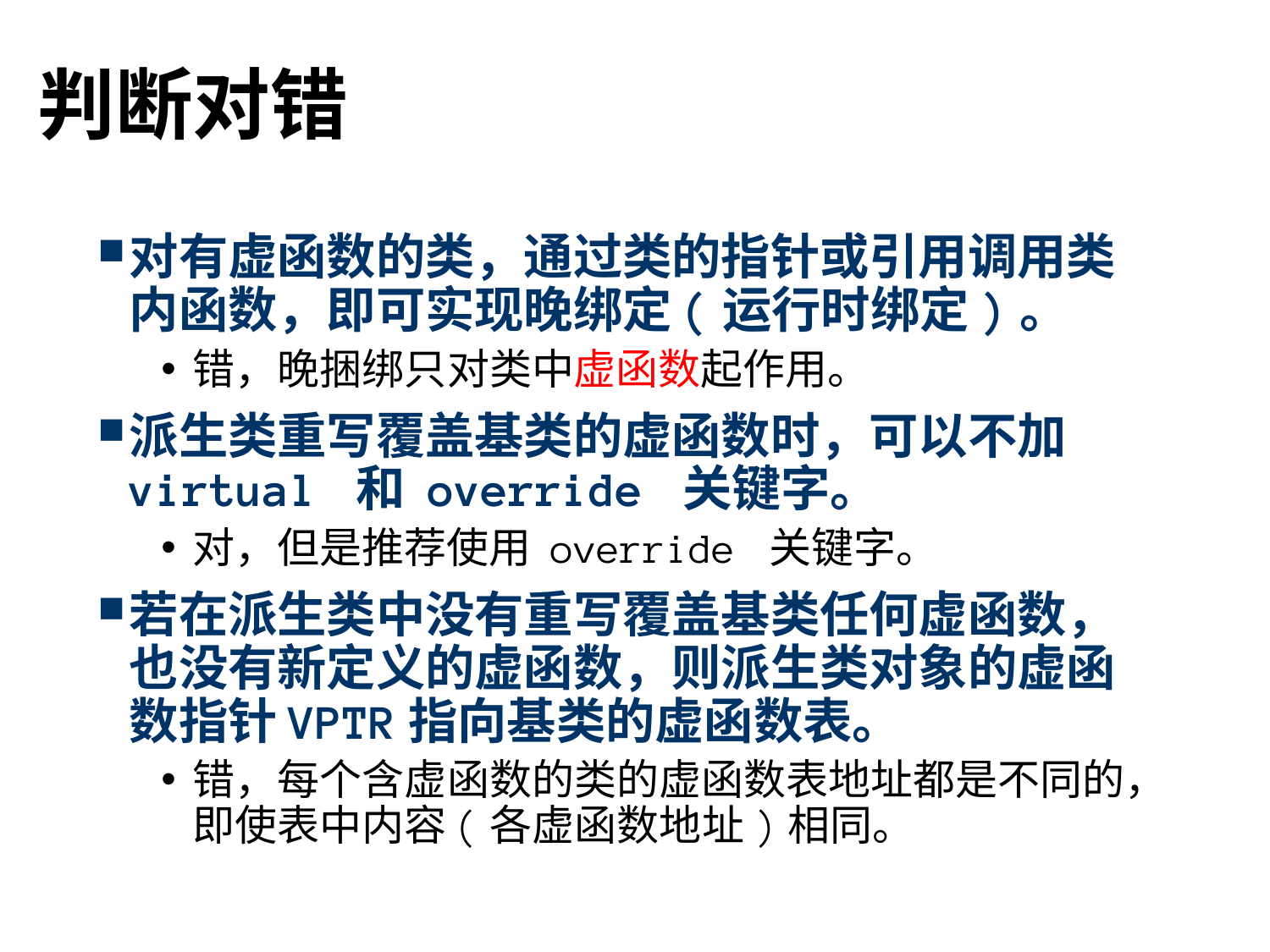

# 判断对错
对有虚函数的类，通过类的指针或引用调用类内函数，即可实现晚绑定(运行时绑定)。
错，晚捆绑只对类中虚函数起作用。
派生类重写覆盖基类的虚函数时，可以不加 virtual 和 override 关键字。
对，但是推荐使用 override 关键字。
若在派生类中没有重写覆盖基类任何虚函数，也没有新定义的虚函数，则派生类对象的虚函数指针VPTR指向基类的虚函数表。
错，每个含虚函数的类的虚函数表地址都是不同的，即使表中内容(各虚函数地址)相同。